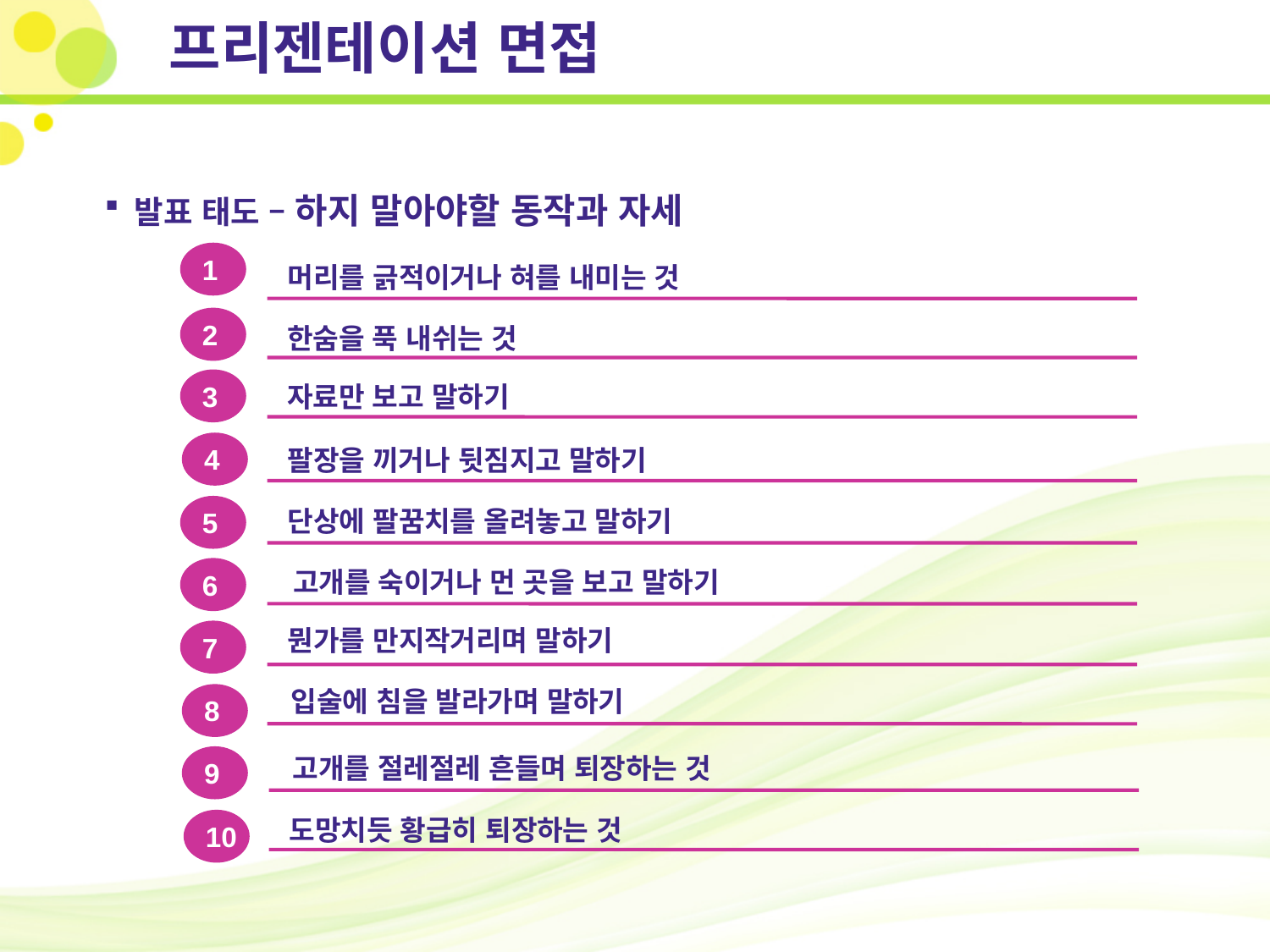

프리젠테이션 면접
발표 태도 – 하지 말아야할 동작과 자세
1
머리를 긁적이거나 혀를 내미는 것

2
한숨을 푹 내쉬는 것

3
자료만 보고 말하기

4
팔장을 끼거나 뒷짐지고 말하기

단상에 팔꿈치를 올려놓고 말하기
5

6
고개를 숙이거나 먼 곳을 보고 말하기

뭔가를 만지작거리며 말하기
7

입술에 침을 발라가며 말하기
8

고개를 절레절레 흔들며 퇴장하는 것
9

도망치듯 황급히 퇴장하는 것
10